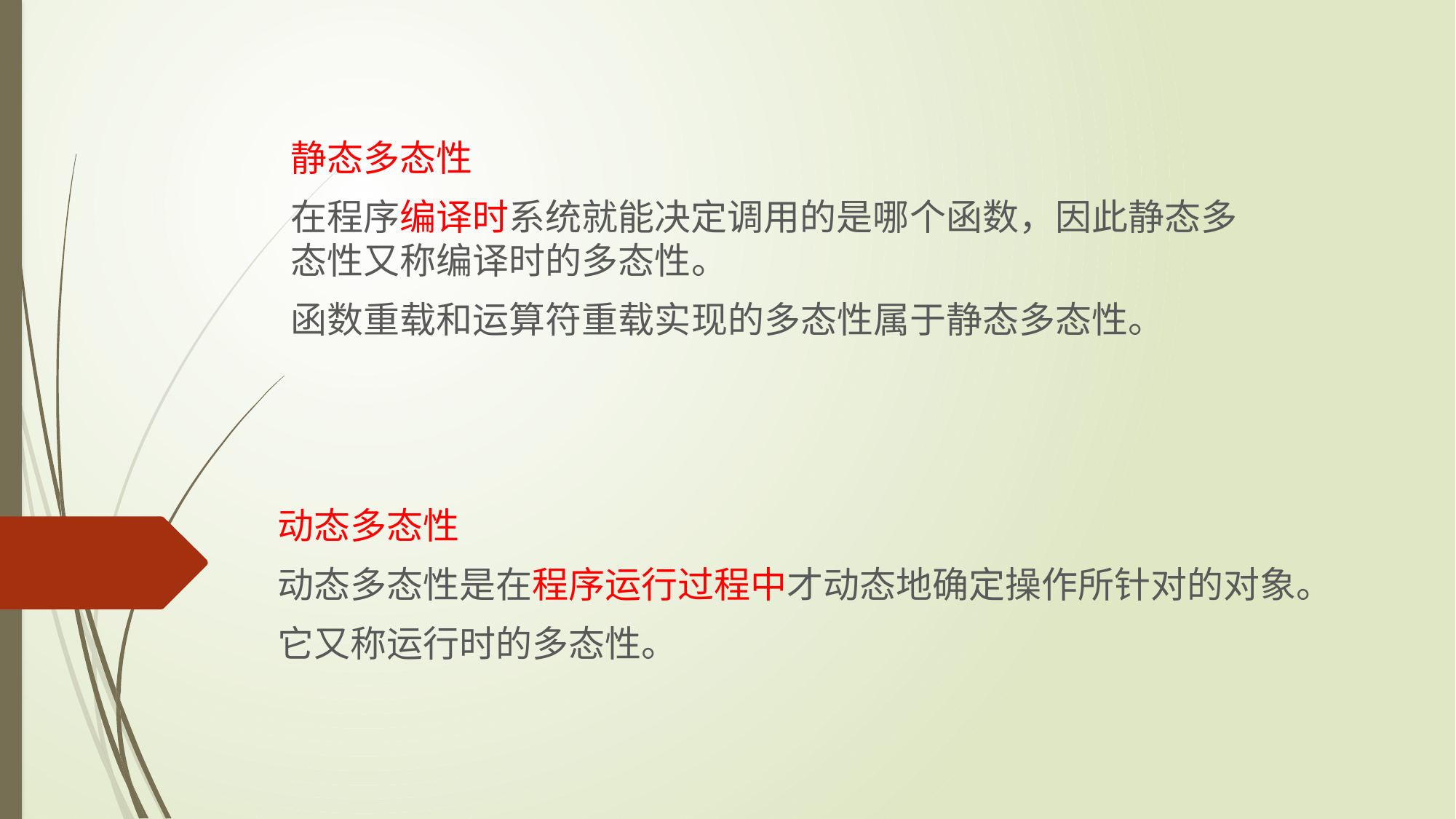

静态多态性
在程序编译时系统就能决定调用的是哪个函数，因此静态多态性又称编译时的多态性。
函数重载和运算符重载实现的多态性属于静态多态性。

动态多态性
动态多态性是在程序运行过程中才动态地确定操作所针对的对象。
它又称运行时的多态性。